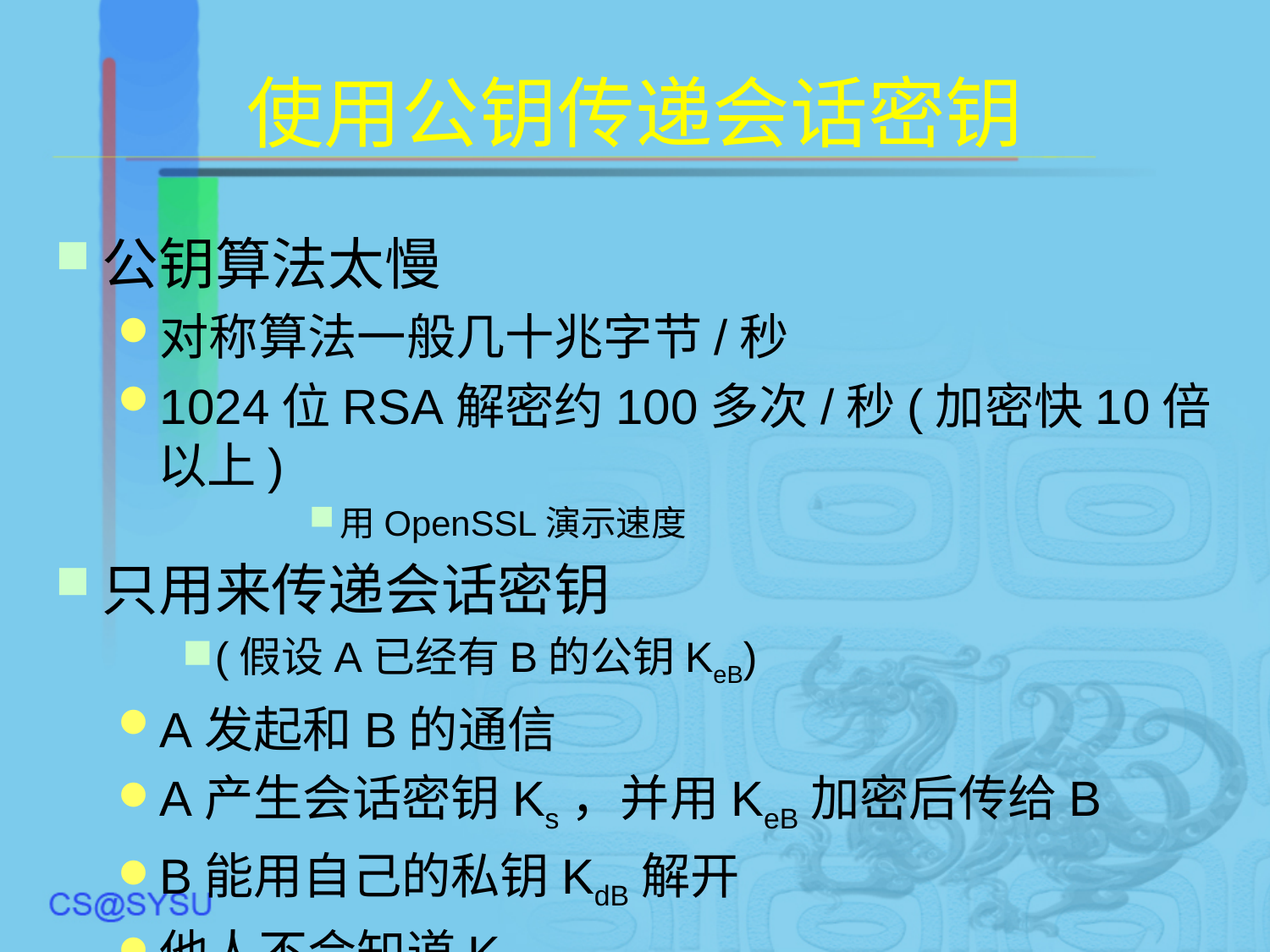

# 使用公钥传递会话密钥
公钥算法太慢
对称算法一般几十兆字节/秒
1024位RSA解密约100多次/秒(加密快10倍以上)
用OpenSSL演示速度
只用来传递会话密钥
(假设A已经有B的公钥KeB)
A发起和B的通信
A产生会话密钥Ks，并用KeB加密后传给B
B能用自己的私钥KdB解开
他人不会知道Ks